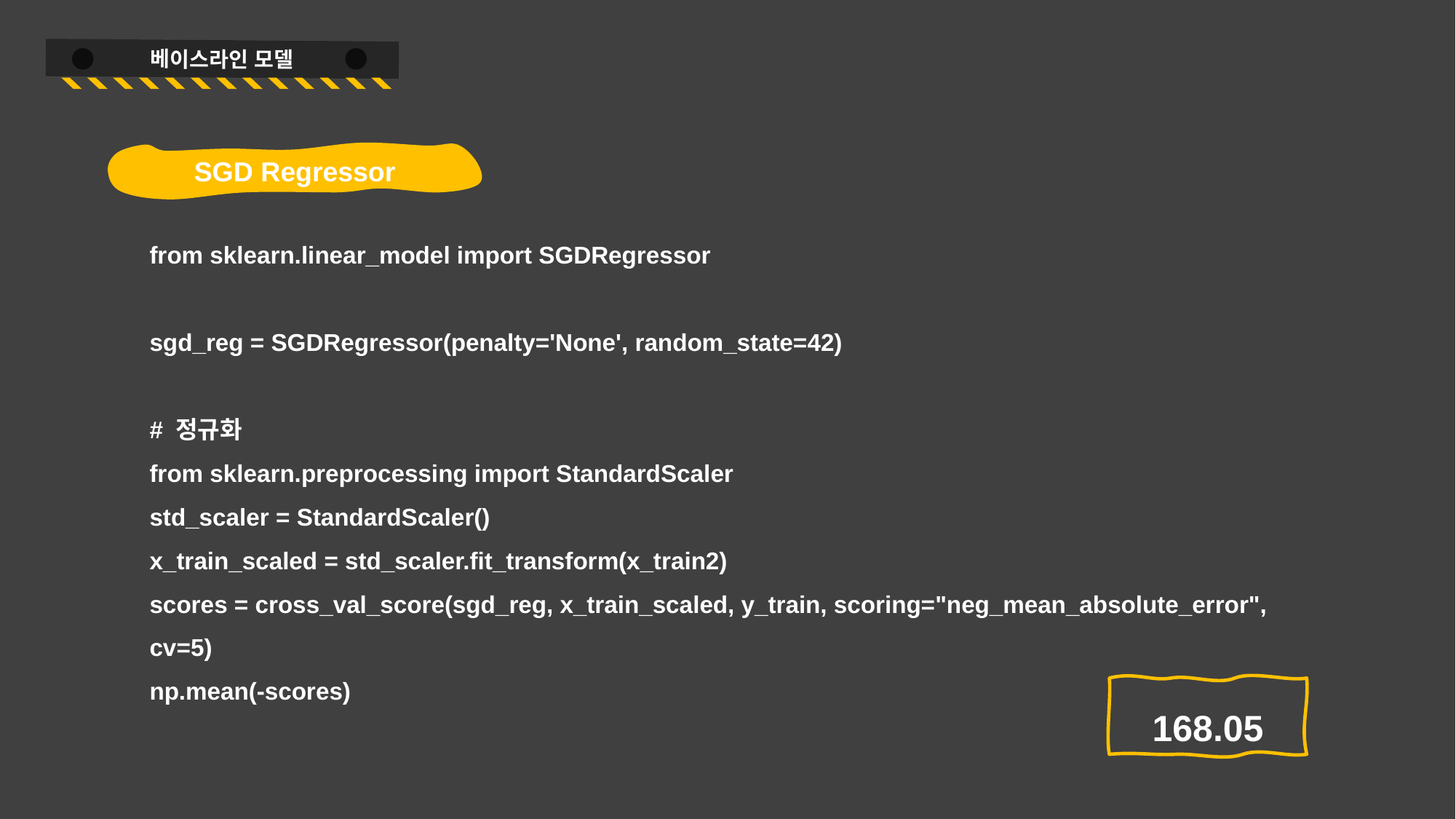

베이스라인 모델

SGD Regressor
from sklearn.linear_model import SGDRegressor

sgd_reg = SGDRegressor(penalty='None', random_state=42)

# 정규화
from sklearn.preprocessing import StandardScaler
std_scaler = StandardScaler()
x_train_scaled = std_scaler.fit_transform(x_train2)
scores = cross_val_score(sgd_reg, x_train_scaled, y_train, scoring="neg_mean_absolute_error", cv=5)
np.mean(-scores)
168.05